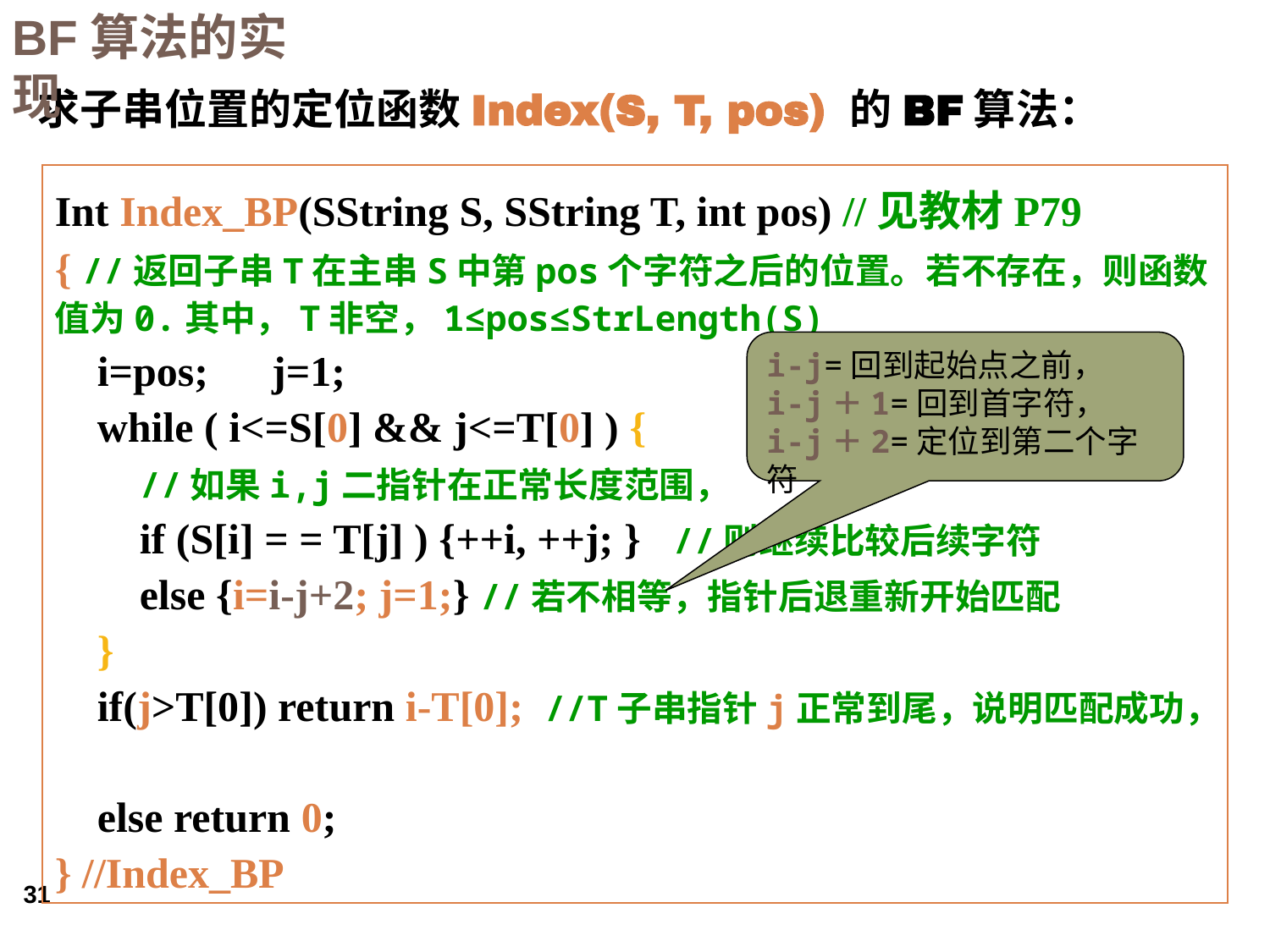

BF算法的实现
求子串位置的定位函数Index(S, T, pos) 的BF算法：
Int Index_BP(SString S, SString T, int pos) //见教材P79
{ //返回子串T在主串S中第pos个字符之后的位置。若不存在，则函数值为0.其中，T非空，1≤pos≤StrLength(S)
    i=pos;      j=1;
    while ( i<=S[0] && j<=T[0] ) {
        //如果i,j二指针在正常长度范围，
        if (S[i] = = T[j] ) {++i, ++j; }   //则继续比较后续字符
        else {i=i-j+2; j=1;} //若不相等，指针后退重新开始匹配
    }
    if(j>T[0]) return i-T[0];  //T子串指针j正常到尾，说明匹配成功，
    else return 0;
} //Index_BP
i-j=回到起始点之前，
i-j＋1=回到首字符，
i-j＋2=定位到第二个字符
31